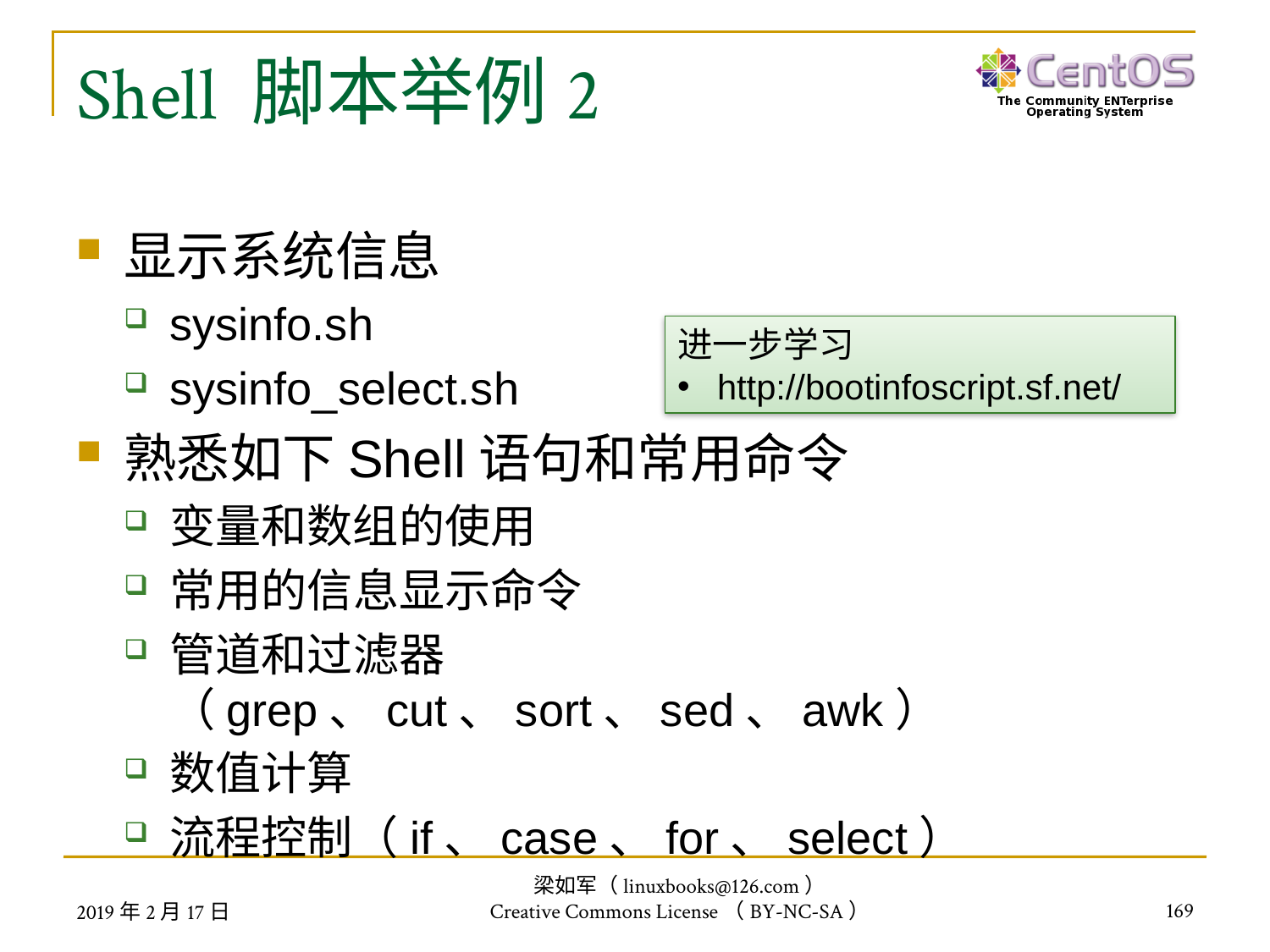

# Shell 脚本举例2
显示系统信息
sysinfo.sh
sysinfo_select.sh
熟悉如下Shell语句和常用命令
变量和数组的使用
常用的信息显示命令
管道和过滤器（grep、cut、sort、sed、awk）
数值计算
流程控制（if、case、for、select）

进一步学习
 http://bootinfoscript.sf.net/
梁如军（linuxbooks@126.com）
Creative Commons License（BY-NC-SA）
2019年2月17日
169